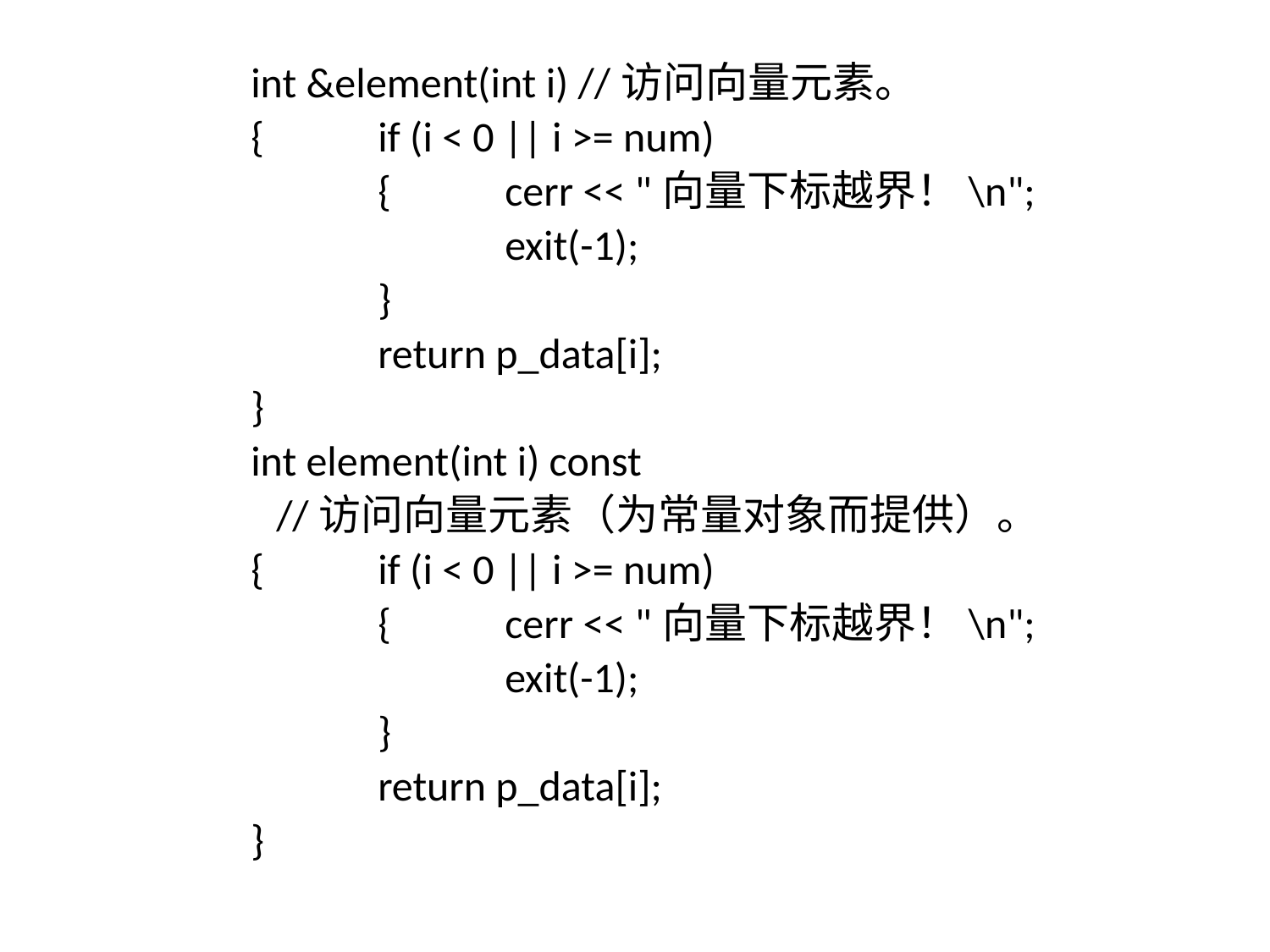

int &element(int i) //访问向量元素。
		{	if (i < 0 || i >= num)
			{	cerr << "向量下标越界！\n";
				exit(-1);
			}
			return p_data[i];
		}
		int element(int i) const
                     //访问向量元素（为常量对象而提供）。
		{	if (i < 0 || i >= num)
			{	cerr << "向量下标越界！\n";
				exit(-1);
			}
			return p_data[i];
		}